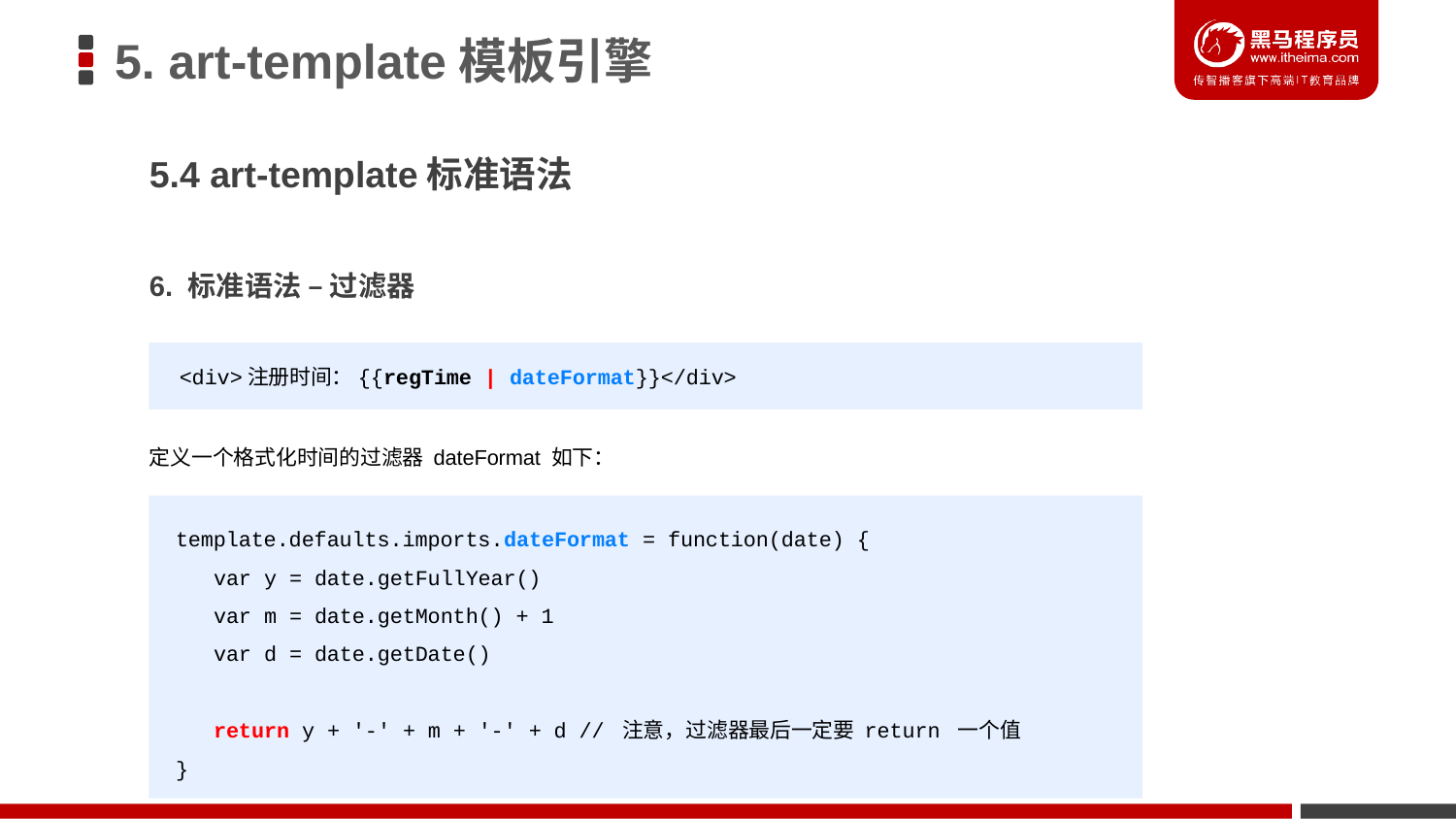

# 5. art-template模板引擎
5.4 art-template标准语法
6. 标准语法 – 过滤器

<div>注册时间：{{regTime | dateFormat}}</div>
定义一个格式化时间的过滤器 dateFormat 如下：
 template.defaults.imports.dateFormat = function(date) {
    var y = date.getFullYear()
    var m = date.getMonth() + 1
    var d = date.getDate()

    return y + '-' + m + '-' + d // 注意，过滤器最后一定要 return 一个值
 }